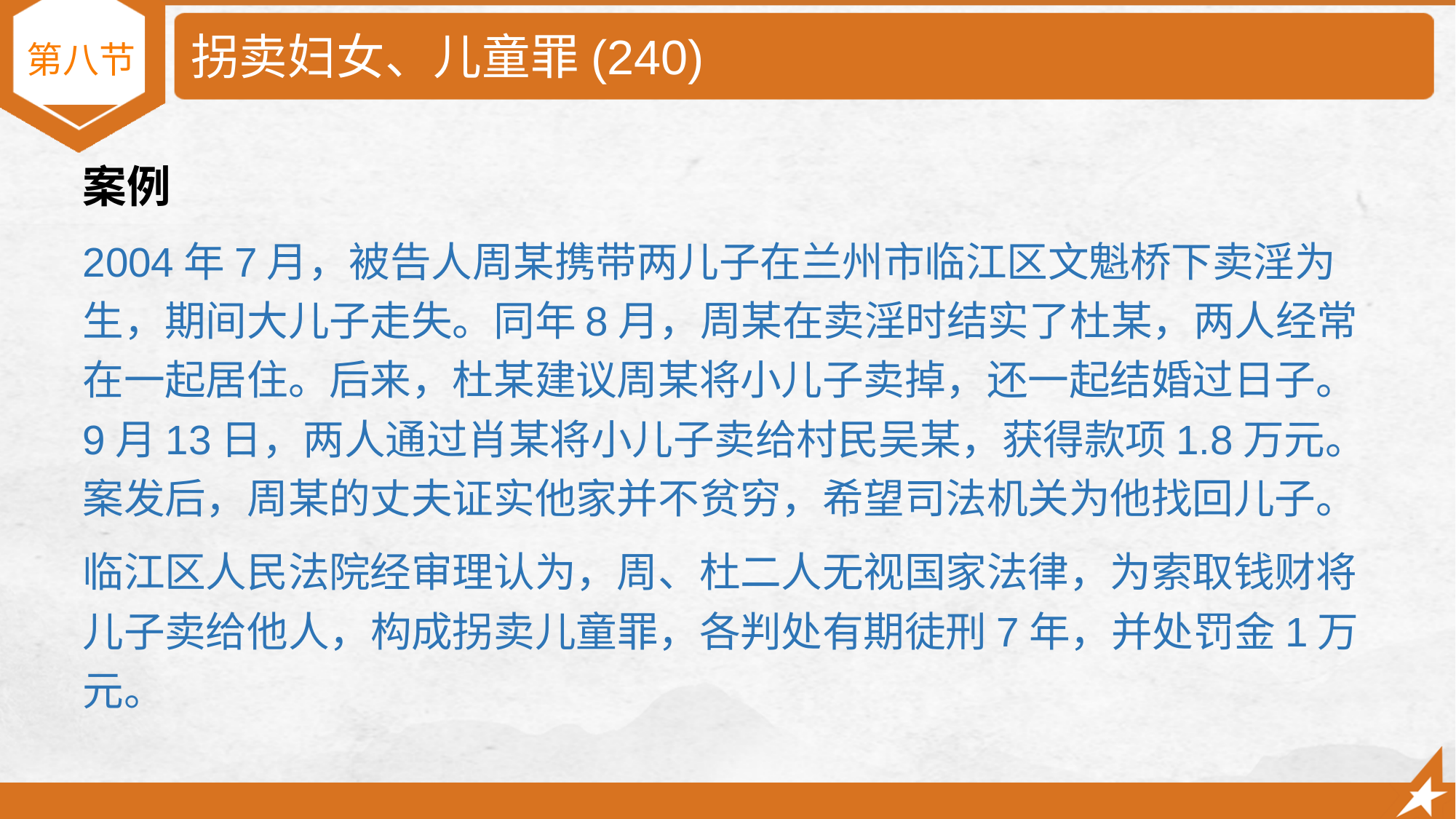

# 拐卖妇女、儿童罪(240)
第八节
案例
2004年7月，被告人周某携带两儿子在兰州市临江区文魁桥下卖淫为生，期间大儿子走失。同年8月，周某在卖淫时结实了杜某，两人经常在一起居住。后来，杜某建议周某将小儿子卖掉，还一起结婚过日子。9月13日，两人通过肖某将小儿子卖给村民吴某，获得款项1.8万元。案发后，周某的丈夫证实他家并不贫穷，希望司法机关为他找回儿子。
临江区人民法院经审理认为，周、杜二人无视国家法律，为索取钱财将儿子卖给他人，构成拐卖儿童罪，各判处有期徒刑7年，并处罚金1万元。